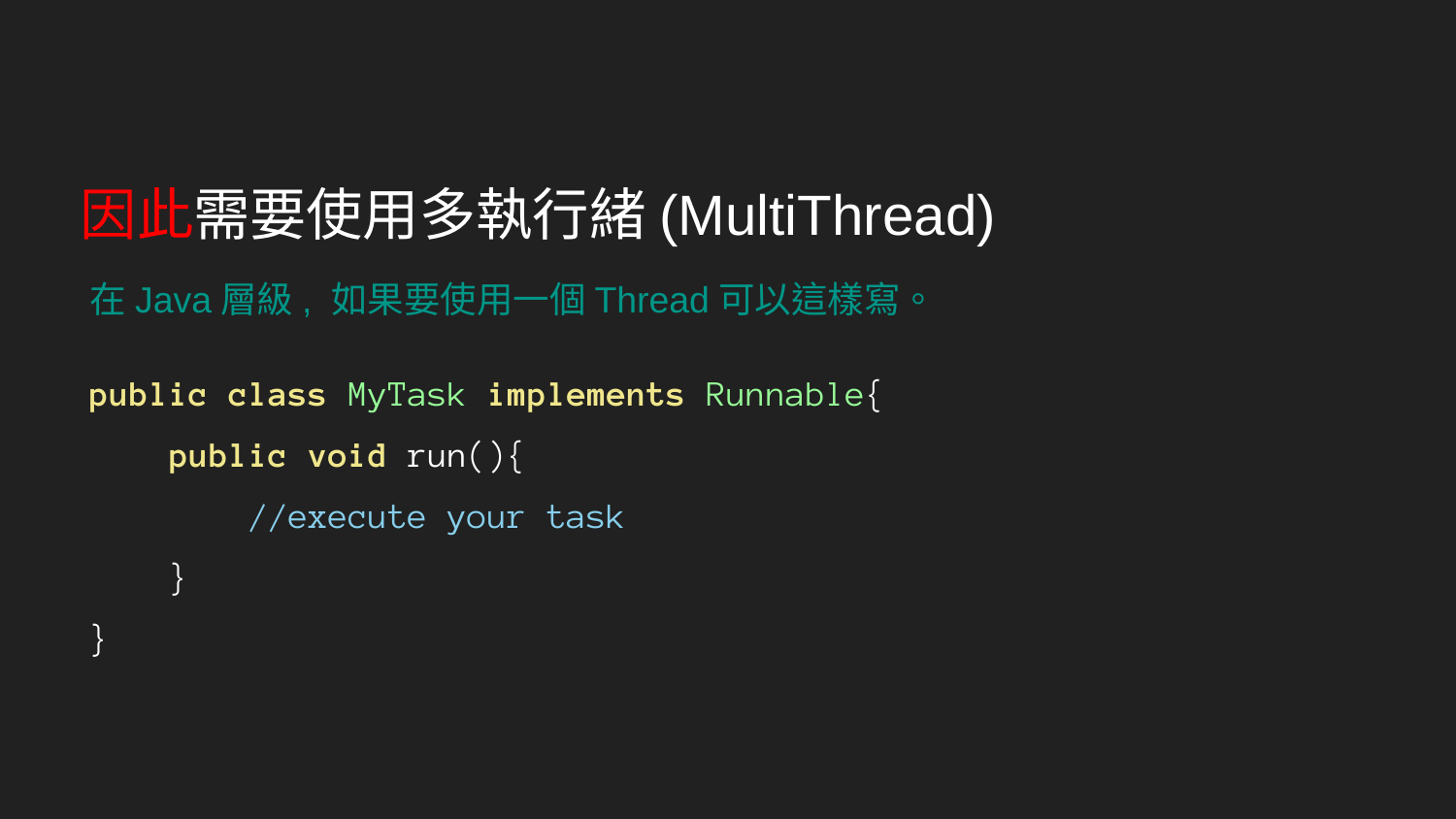

# 因此需要使用多執行緒(MultiThread)
在Java層級, 如果要使用一個Thread可以這樣寫。
public class MyTask implements Runnable{
    public void run(){
        //execute your task
    }
}